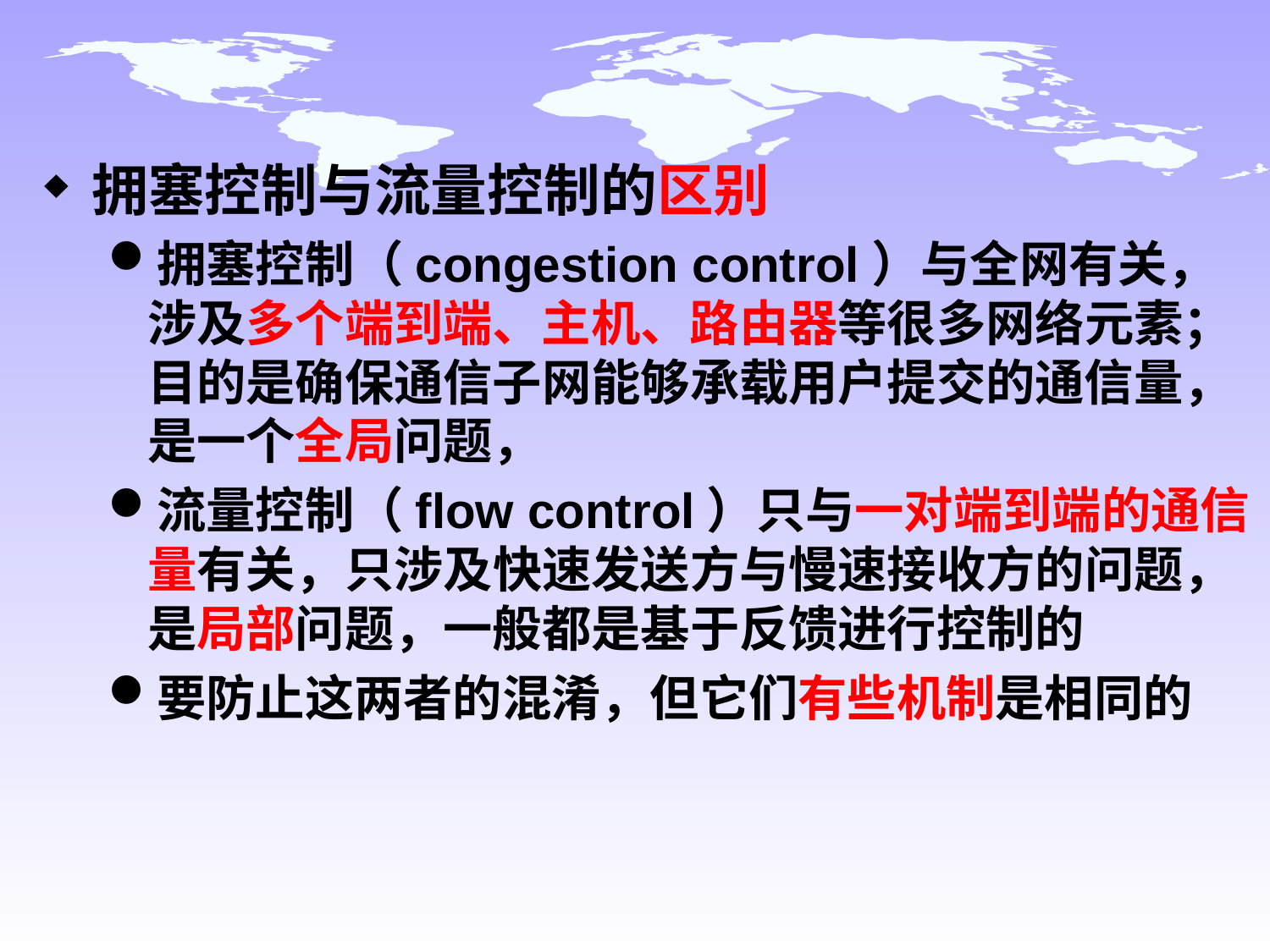

拥塞控制与流量控制的区别
拥塞控制（congestion control）与全网有关，涉及多个端到端、主机、路由器等很多网络元素；目的是确保通信子网能够承载用户提交的通信量，是一个全局问题，
流量控制（flow control）只与一对端到端的通信量有关，只涉及快速发送方与慢速接收方的问题，是局部问题，一般都是基于反馈进行控制的
要防止这两者的混淆，但它们有些机制是相同的